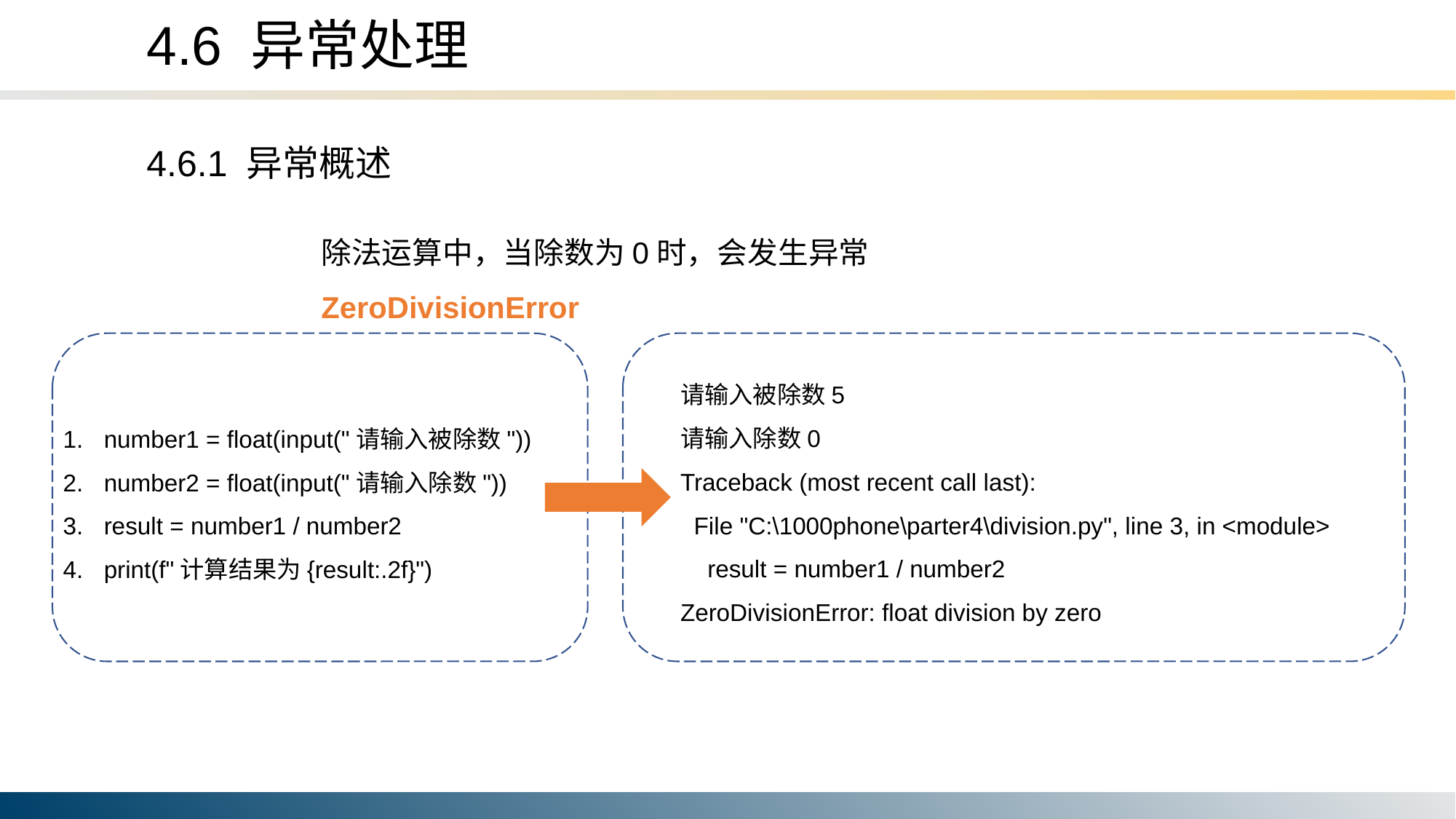

4.6 异常处理
4.6.1 异常概述
除法运算中，当除数为0时，会发生异常ZeroDivisionError

请输入被除数5
请输入除数0
Traceback (most recent call last):
  File "C:\1000phone\parter4\division.py", line 3, in <module>
    result = number1 / number2
ZeroDivisionError: float division by zero
number1 = float(input("请输入被除数"))
number2 = float(input("请输入除数"))
result = number1 / number2
print(f"计算结果为{result:.2f}")